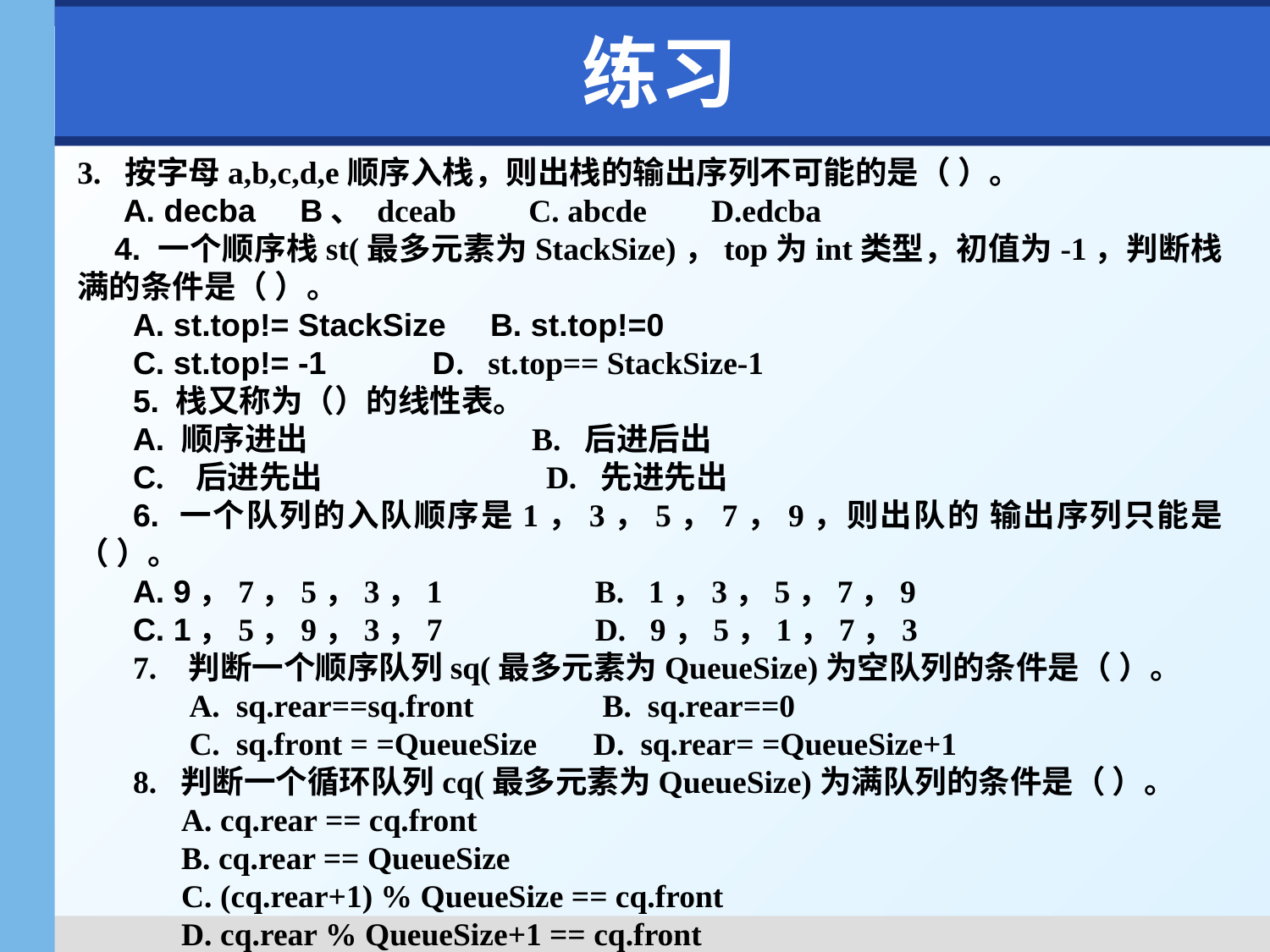

# 练习
3.  按字母a,b,c,d,e顺序入栈，则出栈的输出序列不可能的是（ ）。
 A. decba     B、 dceab         C. abcde        D.edcba
4. 一个顺序栈st(最多元素为StackSize)，top为int类型，初值为-1，判断栈满的条件是（ ）。
A. st.top!= StackSize     B. st.top!=0
C. st.top!= -1            D.   st.top== StackSize-1
5. 栈又称为（）的线性表。
A. 顺序进出                              B.  后进后出
C.   后进先出                              D.  先进先出
6. 一个队列的入队顺序是1，3，5，7，9，则出队的 输出序列只能是（ ）。
A. 9，7，5，3，1                   B.   1，3，5，7，9
C. 1，5，9，3，7                   D.   9，5，1，7，3
7.   判断一个顺序队列sq(最多元素为QueueSize)为空队列的条件是（ ）。
       A.  sq.rear==sq.front                B.  sq.rear==0
       C.  sq.front = =QueueSize       D.  sq.rear= =QueueSize+1
8.  判断一个循环队列cq(最多元素为QueueSize)为满队列的条件是（ ）。
      A. cq.rear == cq.front
      B. cq.rear == QueueSize
      C. (cq.rear+1) % QueueSize == cq.front
      D. cq.rear % QueueSize+1 == cq.front